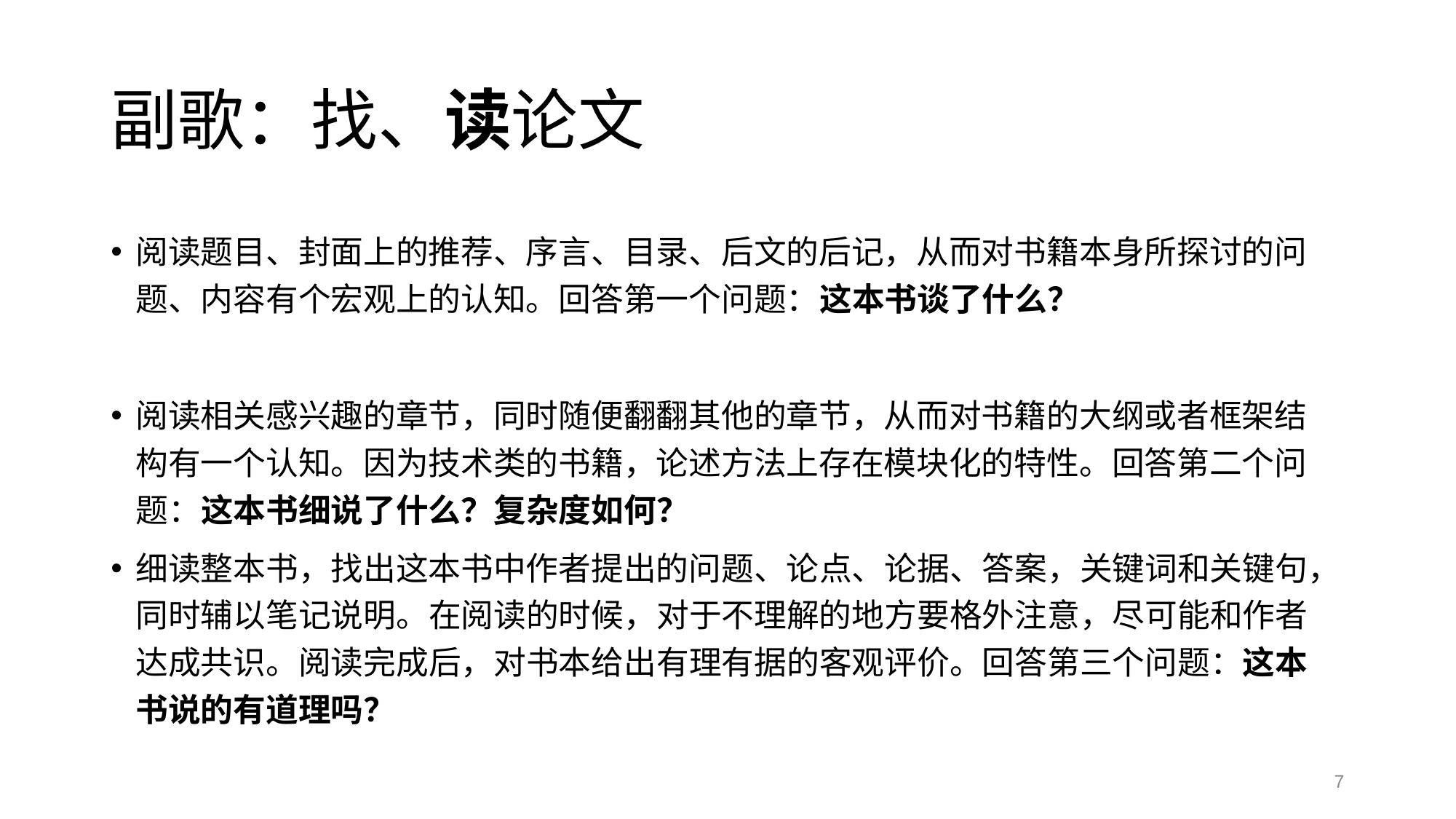

# 副歌：找、读论文
阅读题目、封面上的推荐、序言、目录、后文的后记，从而对书籍本身所探讨的问题、内容有个宏观上的认知。回答第一个问题：这本书谈了什么？

阅读相关感兴趣的章节，同时随便翻翻其他的章节，从而对书籍的大纲或者框架结构有一个认知。因为技术类的书籍，论述方法上存在模块化的特性。回答第二个问题：这本书细说了什么？复杂度如何？
细读整本书，找出这本书中作者提出的问题、论点、论据、答案，关键词和关键句，同时辅以笔记说明。在阅读的时候，对于不理解的地方要格外注意，尽可能和作者达成共识。阅读完成后，对书本给出有理有据的客观评价。回答第三个问题：这本书说的有道理吗？

7